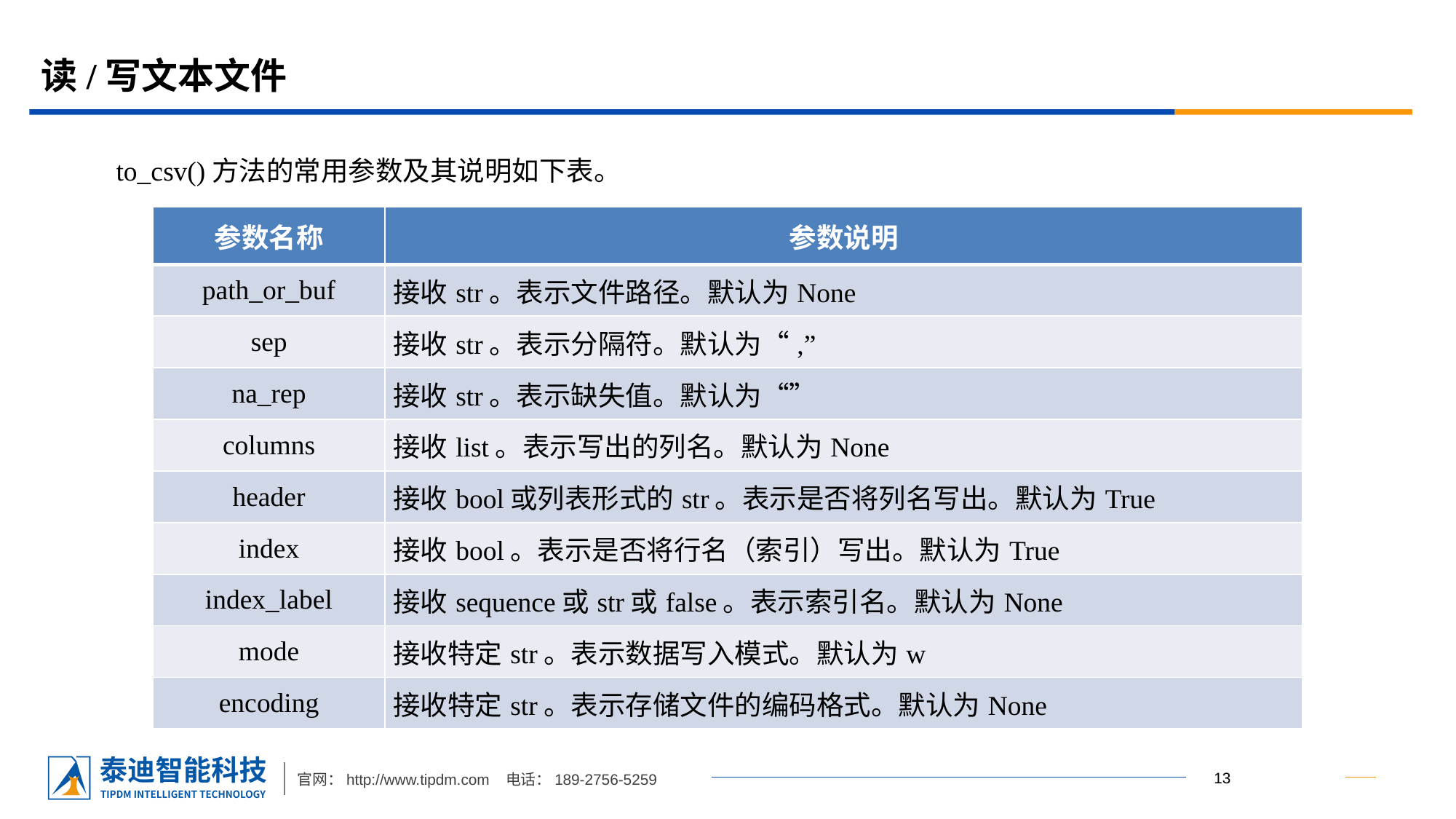

# 读/写文本文件
to_csv()方法的常用参数及其说明如下表。

| 参数名称 | 参数说明 |
| --- | --- |
| path\_or\_buf | 接收str。表示文件路径。默认为None |
| sep | 接收str。表示分隔符。默认为“,” |
| na\_rep | 接收str。表示缺失值。默认为“” |
| columns | 接收list。表示写出的列名。默认为None |
| header | 接收bool或列表形式的str。表示是否将列名写出。默认为True |
| index | 接收bool。表示是否将行名（索引）写出。默认为True |
| index\_label | 接收sequence或str或false。表示索引名。默认为None |
| mode | 接收特定str。表示数据写入模式。默认为w |
| encoding | 接收特定str。表示存储文件的编码格式。默认为None |